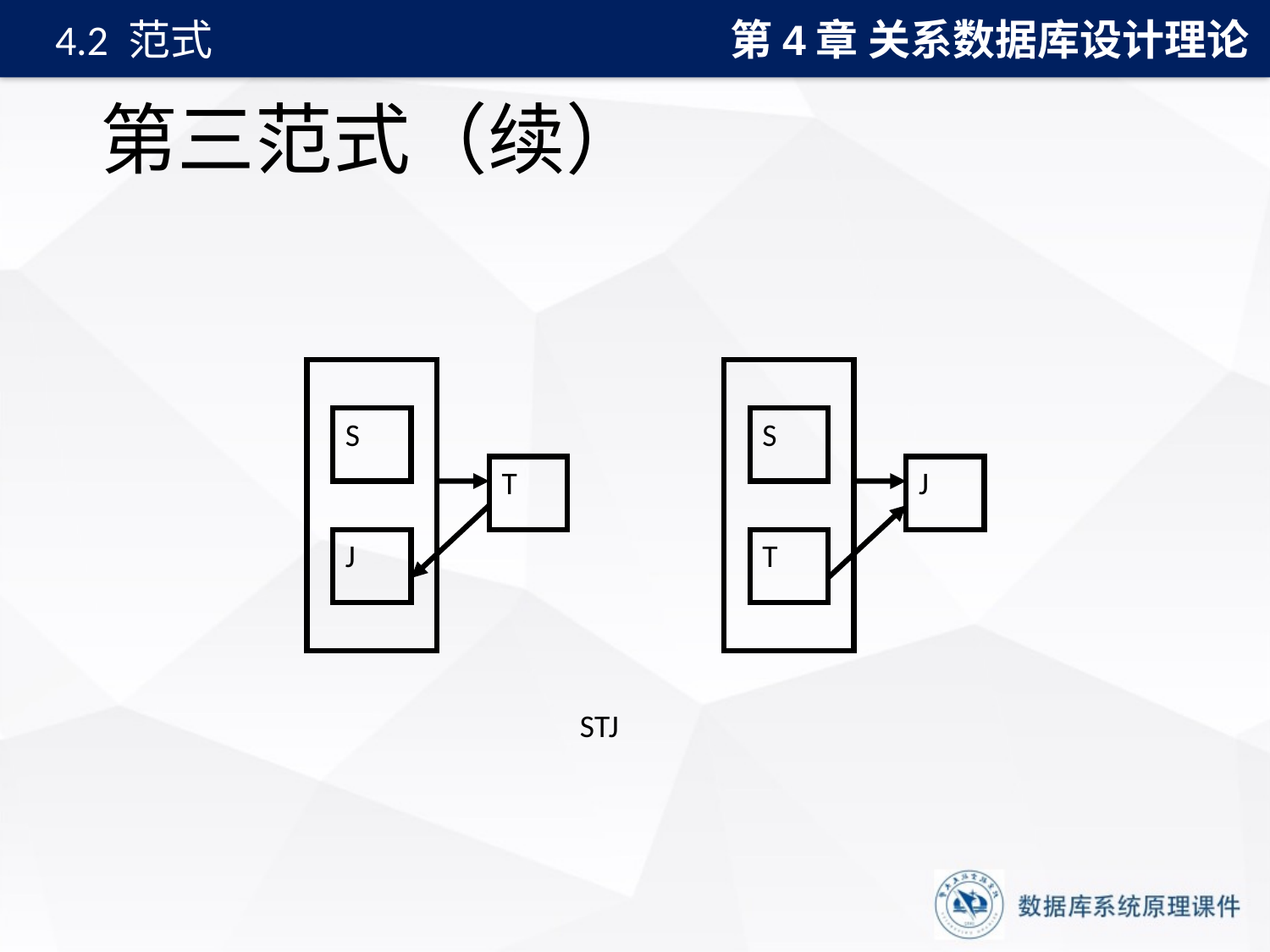

第4章 关系数据库设计理论
4.2 范式
# 第三范式（续）

S
S
T
J

J
T
STJ